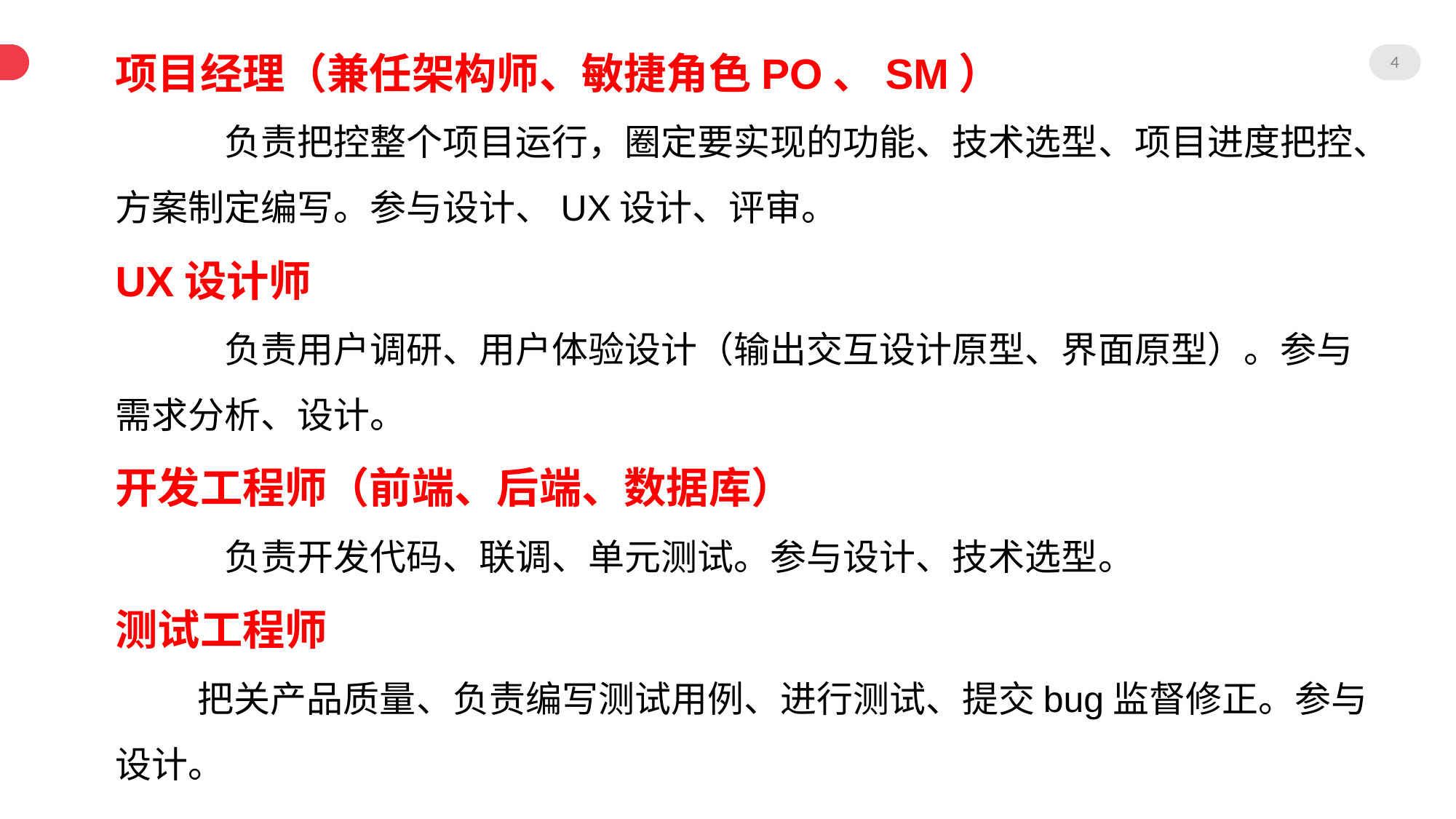

项目经理（兼任架构师、敏捷角色PO、SM）
	负责把控整个项目运行，圈定要实现的功能、技术选型、项目进度把控、方案制定编写。参与设计、UX设计、评审。
UX设计师
	负责用户调研、用户体验设计（输出交互设计原型、界面原型）。参与需求分析、设计。
开发工程师（前端、后端、数据库）
	负责开发代码、联调、单元测试。参与设计、技术选型。
测试工程师
         把关产品质量、负责编写测试用例、进行测试、提交bug监督修正。参与设计。
4